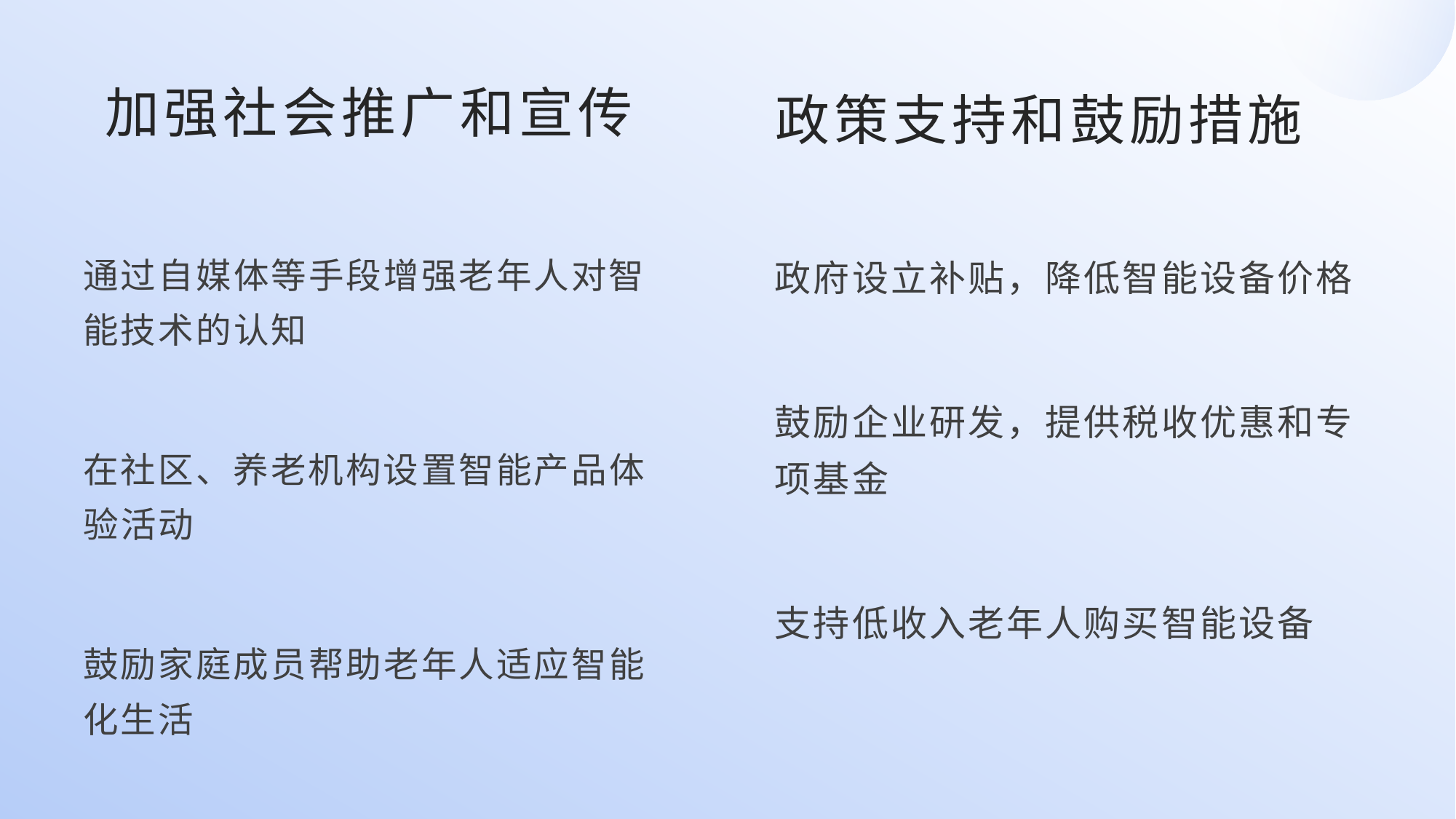

加强社会推广和宣传

政策支持和鼓励措施

通过自媒体等手段增强老年人对智能技术的认知

在社区、养老机构设置智能产品体验活动

鼓励家庭成员帮助老年人适应智能化生活

政府设立补贴，降低智能设备价格

鼓励企业研发，提供税收优惠和专项基金

支持低收入老年人购买智能设备